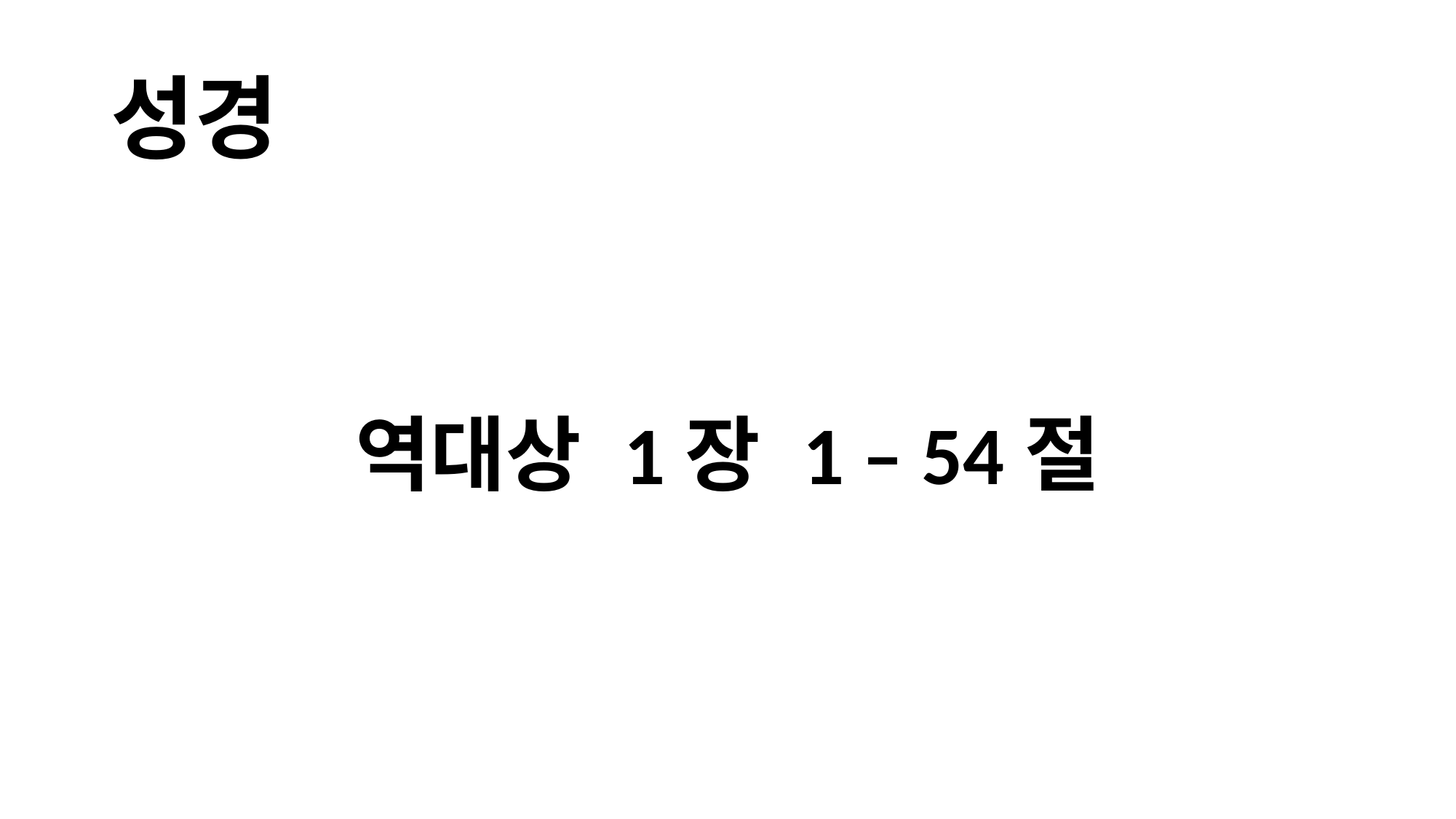

# 성경

역대상 1장 1 – 54절